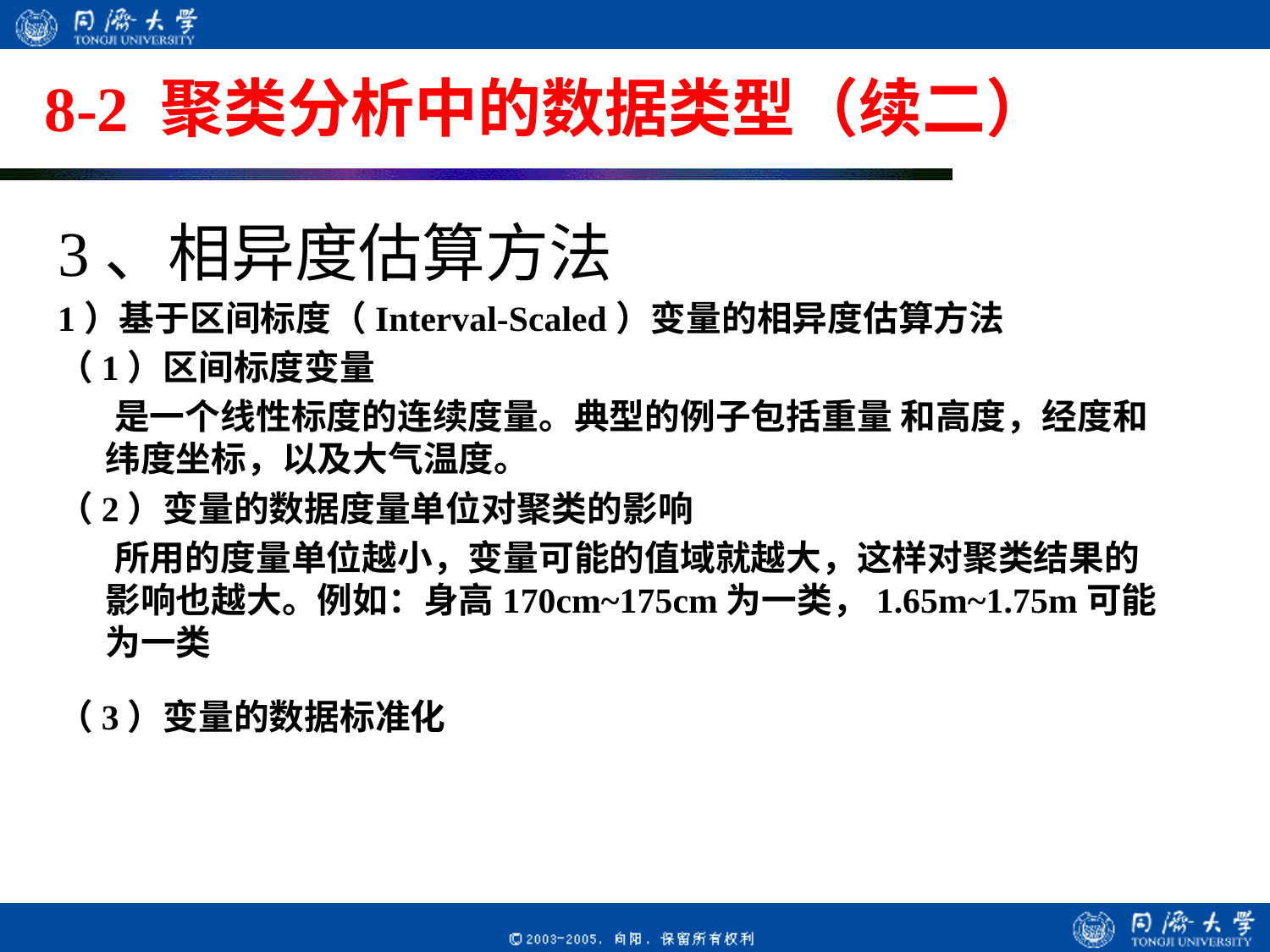

# 8-2 聚类分析中的数据类型（续二）
3、相异度估算方法
1）基于区间标度（Interval-Scaled）变量的相异度估算方法
（1）区间标度变量
      是一个线性标度的连续度量。典型的例子包括重量 和高度，经度和纬度坐标，以及大气温度。
（2）变量的数据度量单位对聚类的影响
      所用的度量单位越小，变量可能的值域就越大，这样对聚类结果的影响也越大。例如：身高170cm~175cm为一类，1.65m~1.75m可能为一类
（3）变量的数据标准化